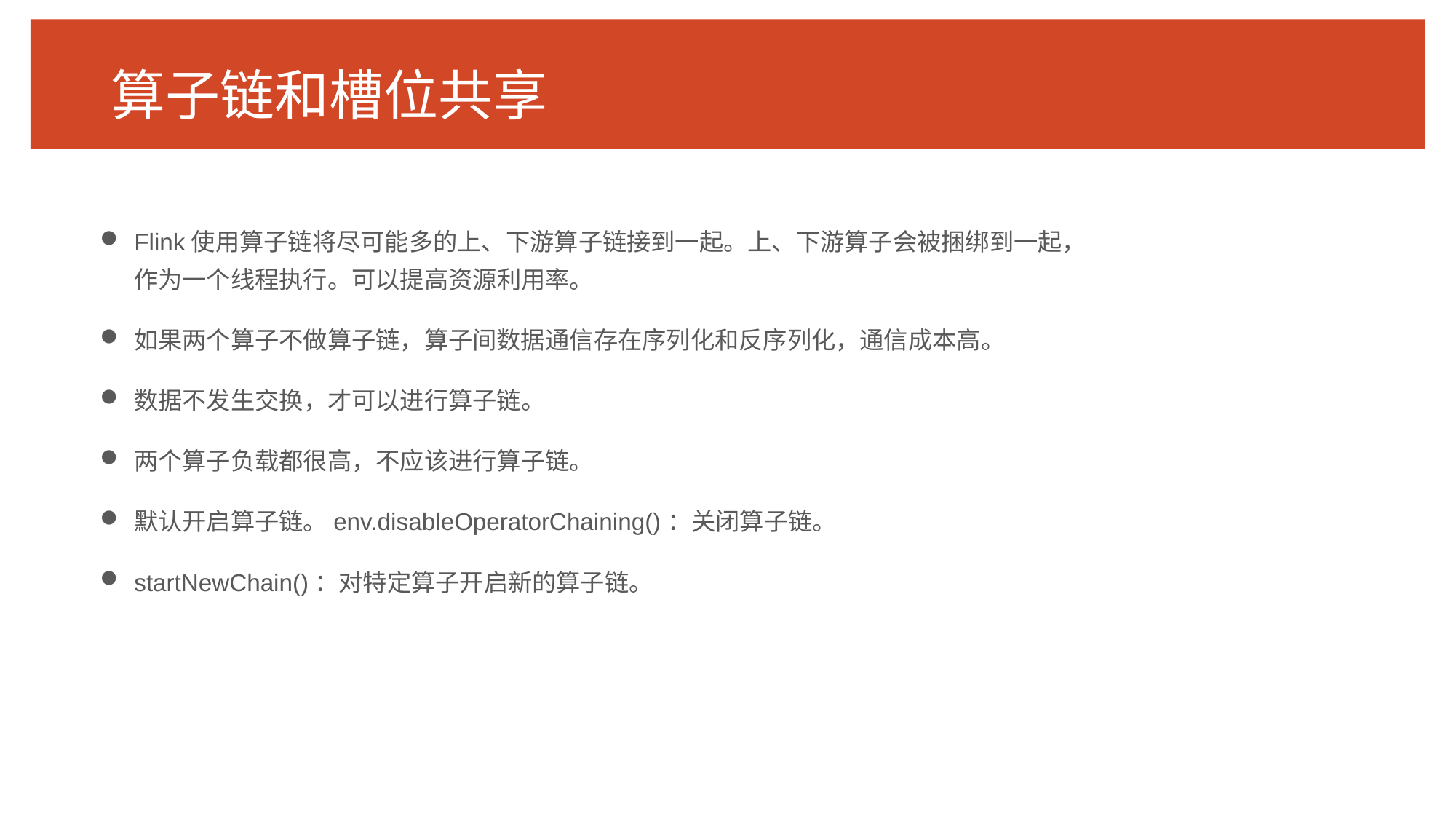

# 算子链和槽位共享
Flink使用算子链将尽可能多的上、下游算子链接到一起。上、下游算子会被捆绑到一起， 作为一个线程执行。可以提高资源利用率。
如果两个算子不做算子链，算子间数据通信存在序列化和反序列化，通信成本高。
数据不发生交换，才可以进行算子链。
两个算子负载都很高，不应该进行算子链。
默认开启算子链。env.disableOperatorChaining()：关闭算子链。
startNewChain()：对特定算子开启新的算子链。